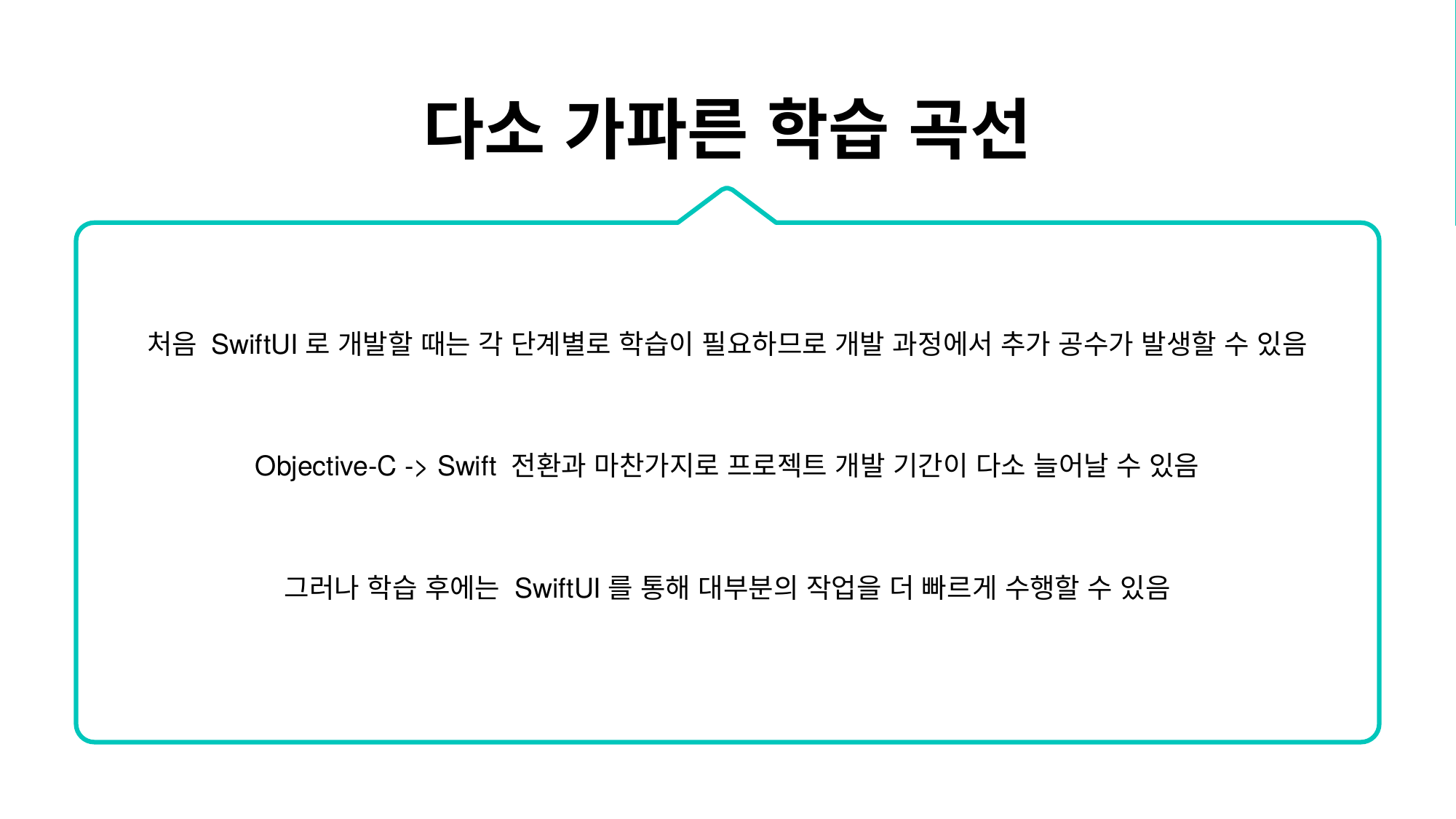

다소 가파른 학습 곡선

처음 SwiftUI로 개발할 때는 각 단계별로 학습이 필요하므로 개발 과정에서 추가 공수가 발생할 수 있음
Objective-C -> Swift 전환과 마찬가지로 프로젝트 개발 기간이 다소 늘어날 수 있음
그러나 학습 후에는 SwiftUI를 통해 대부분의 작업을 더 빠르게 수행할 수 있음